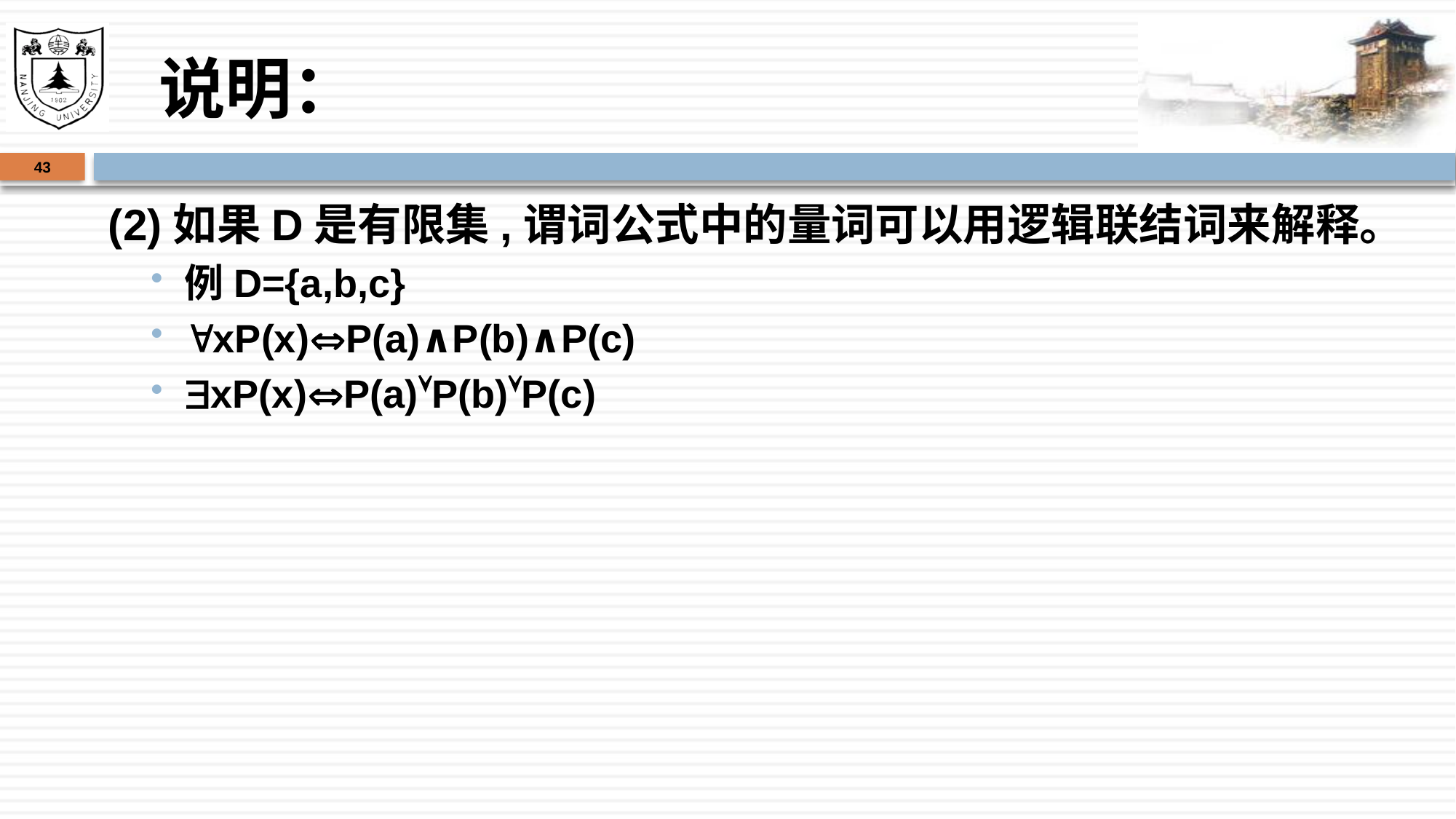

# 说明：
43
(2)如果D是有限集,谓词公式中的量词可以用逻辑联结词来解释。
例D={a,b,c}
∀xP(x)⇔P(a)∧P(b)∧P(c)
∃xP(x)⇔P(a)∨P(b)∨P(c)